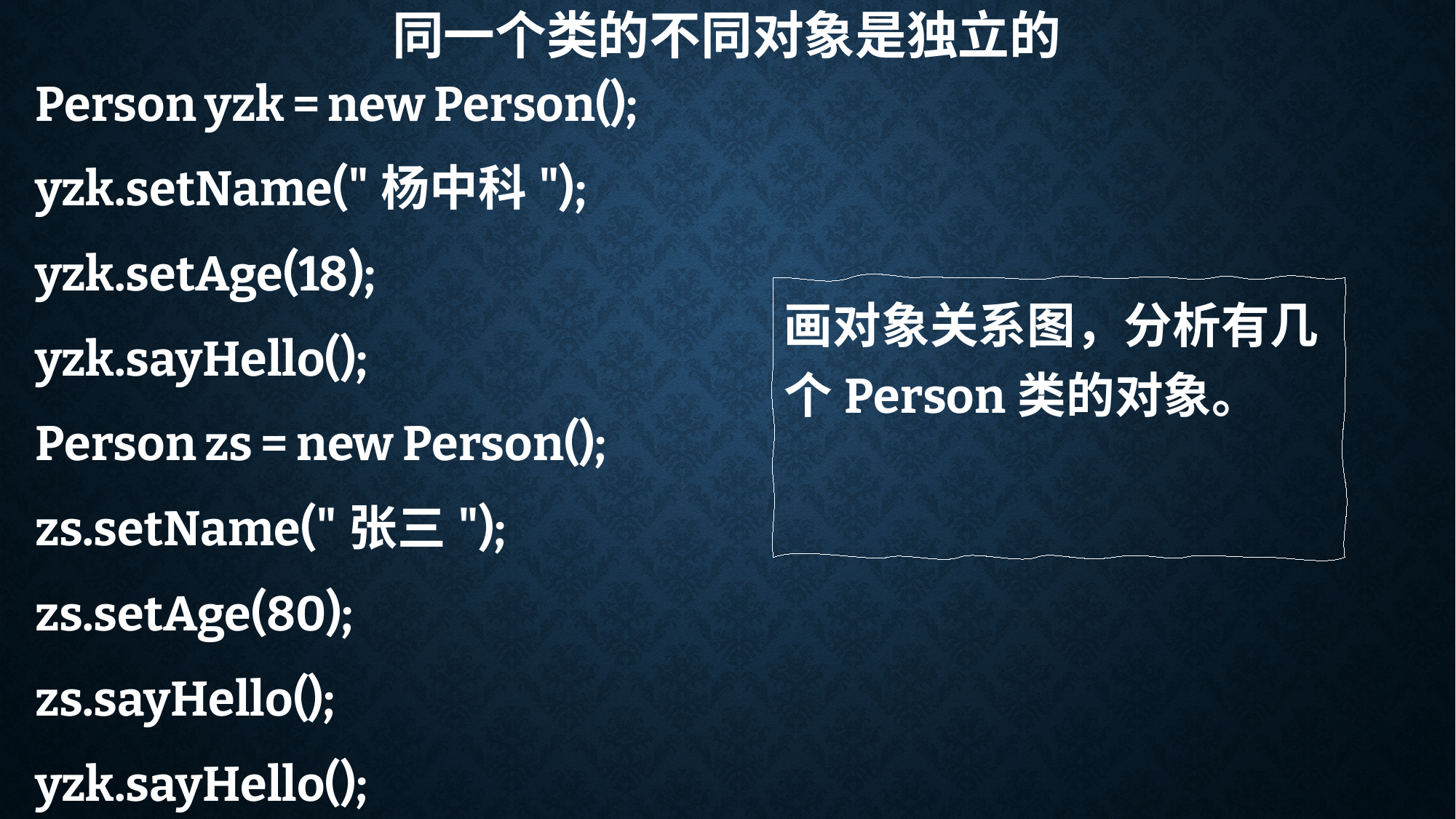

# 同一个类的不同对象是独立的
Person yzk = new Person();
yzk.setName("杨中科");
yzk.setAge(18);
yzk.sayHello();
Person zs = new Person();
zs.setName("张三");
zs.setAge(80);
zs.sayHello();
yzk.sayHello();
画对象关系图，分析有几个Person类的对象。